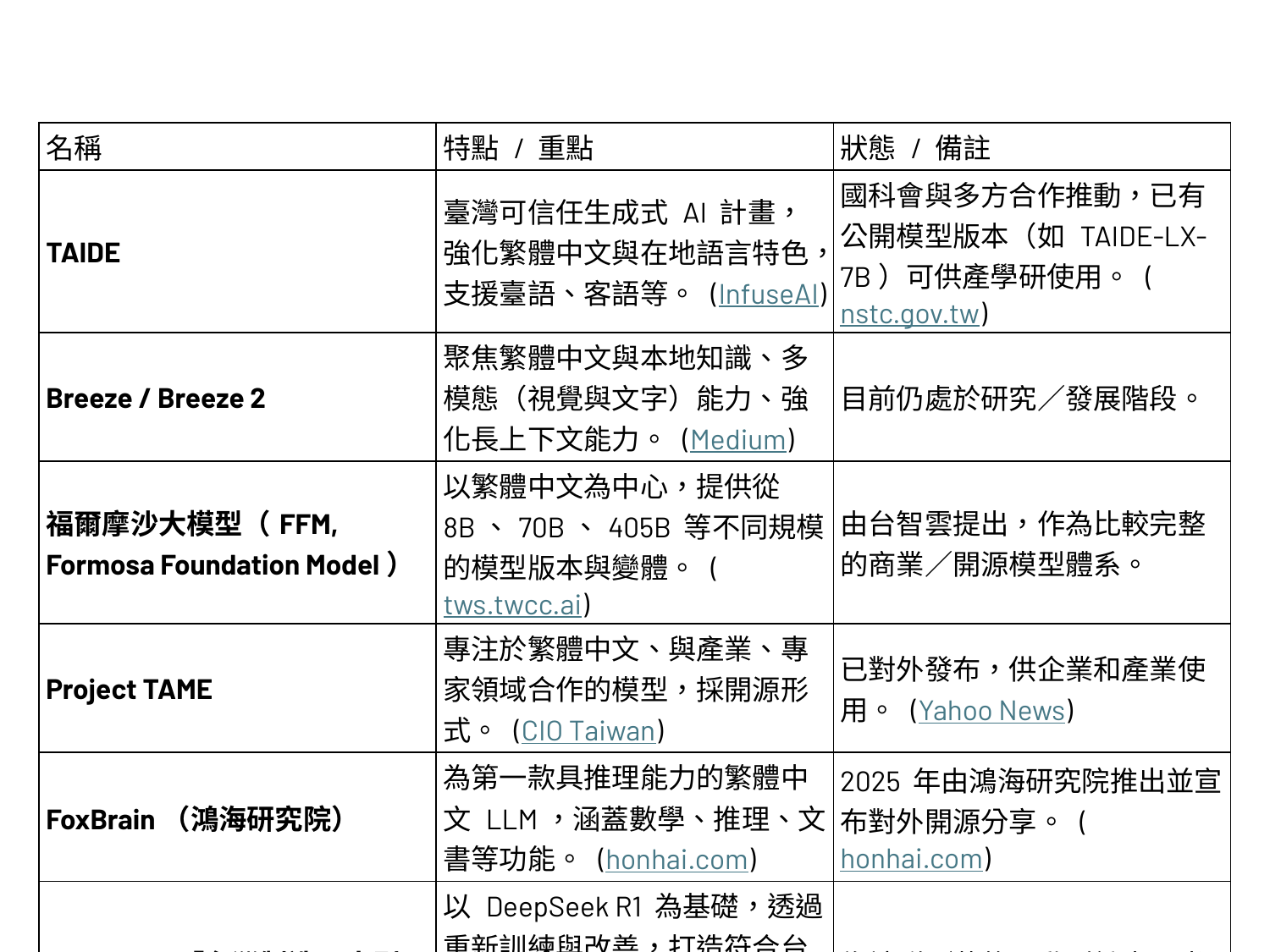

| 名稱 | 特點 / 重點 | 狀態 / 備註 |
| --- | --- | --- |
| TAIDE | 臺灣可信任生成式 AI 計畫，強化繁體中文與在地語言特色，支援臺語、客語等。 (InfuseAI) | 國科會與多方合作推動，已有公開模型版本（如 TAIDE-LX-7B）可供產學研使用。 (nstc.gov.tw) |
| Breeze / Breeze 2 | 聚焦繁體中文與本地知識、多模態（視覺與文字）能力、強化長上下文能力。 (Medium) | 目前仍處於研究／發展階段。 |
| 福爾摩沙大模型（FFM, Formosa Foundation Model） | 以繁體中文為中心，提供從 8B、70B、405B 等不同規模的模型版本與變體。 (tws.twcc.ai) | 由台智雲提出，作為比較完整的商業／開源模型體系。 |
| Project TAME | 專注於繁體中文、與產業、專家領域合作的模型，採開源形式。 (CIO Taiwan) | 已對外發布，供企業和產業使用。 (Yahoo News) |
| FoxBrain（鴻海研究院） | 為第一款具推理能力的繁體中文 LLM，涵蓋數學、推理、文書等功能。 (honhai.com) | 2025 年由鴻海研究院推出並宣布對外開源分享。 (honhai.com) |
| FreeSEED「台灣製造」大型語言模型計畫 | 以 DeepSeek R1 為基礎，透過重新訓練與改善，打造符合台灣需求的開源 LLM，重點在繁體中文與英語表現。 (ocf.oen.tw) | 為社群／募款驅動型計畫，尚在推動中。 |